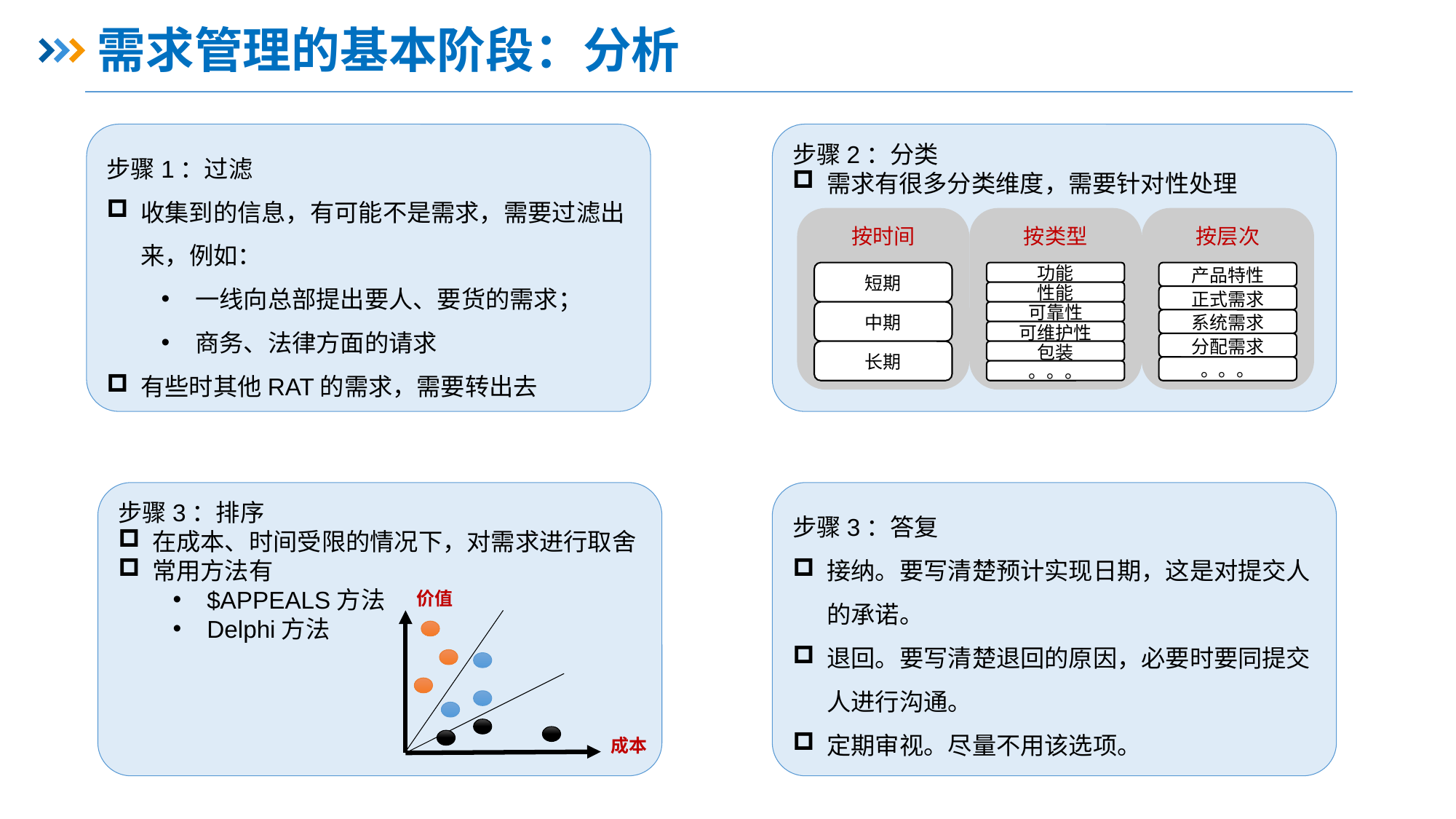

# 需求管理的基本阶段：分析
步骤1：过滤
收集到的信息，有可能不是需求，需要过滤出来，例如：
一线向总部提出要人、要货的需求；
商务、法律方面的请求
有些时其他RAT的需求，需要转出去
步骤2：分类
需求有很多分类维度，需要针对性处理
按时间
短期
中期
长期
按类型
功能
性能
可靠性
可维护性
包装
。。。
按层次
产品特性
正式需求
系统需求
分配需求
。。。
步骤3：排序
在成本、时间受限的情况下，对需求进行取舍
常用方法有
$APPEALS方法
Delphi方法
步骤3：答复
接纳。要写清楚预计实现日期，这是对提交人的承诺。
退回。要写清楚退回的原因，必要时要同提交人进行沟通。
定期审视。尽量不用该选项。
价值

成本